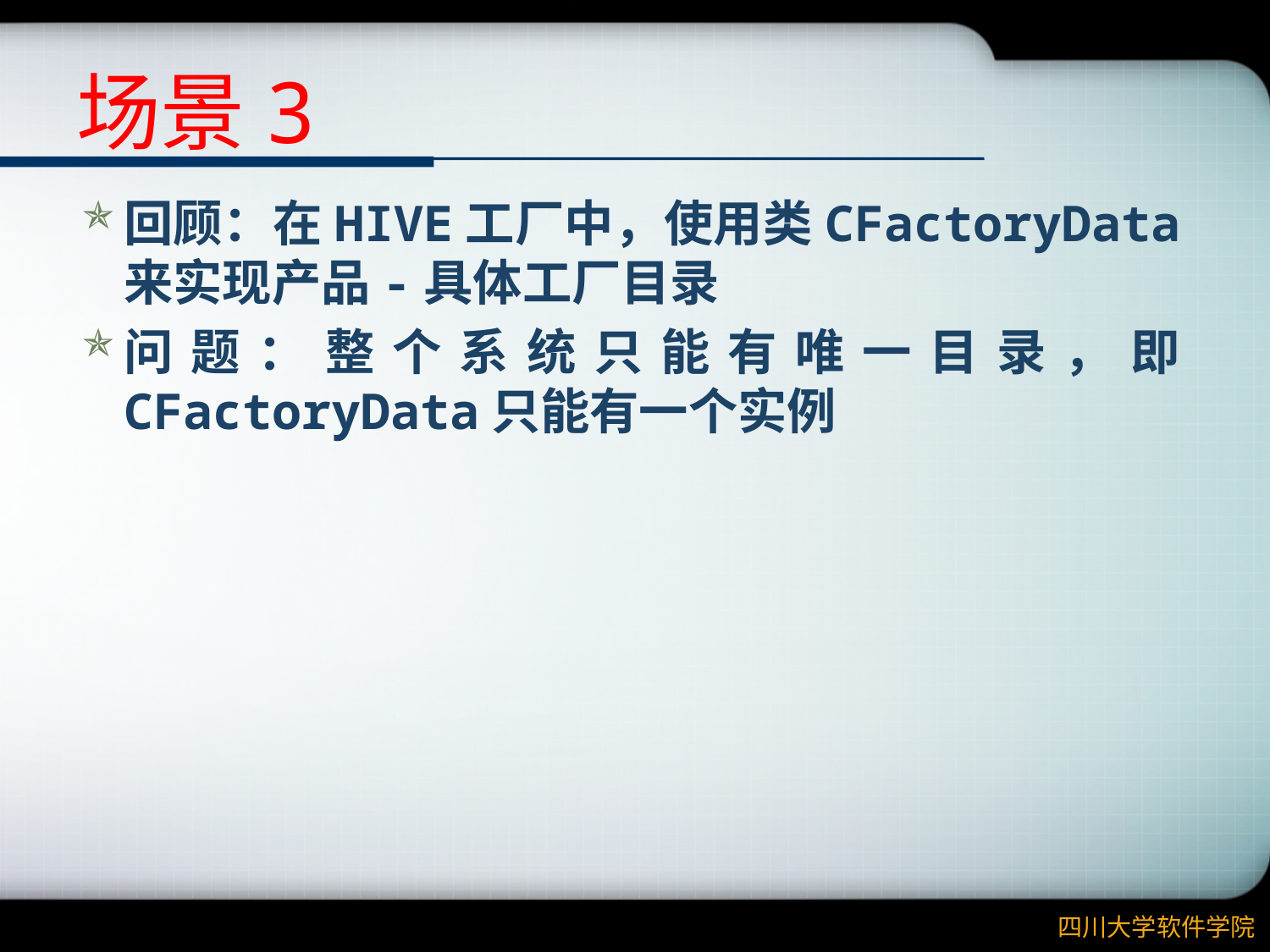

# 场景3
回顾：在HIVE工厂中，使用类CFactoryData来实现产品-具体工厂目录
问题：整个系统只能有唯一目录，即CFactoryData只能有一个实例